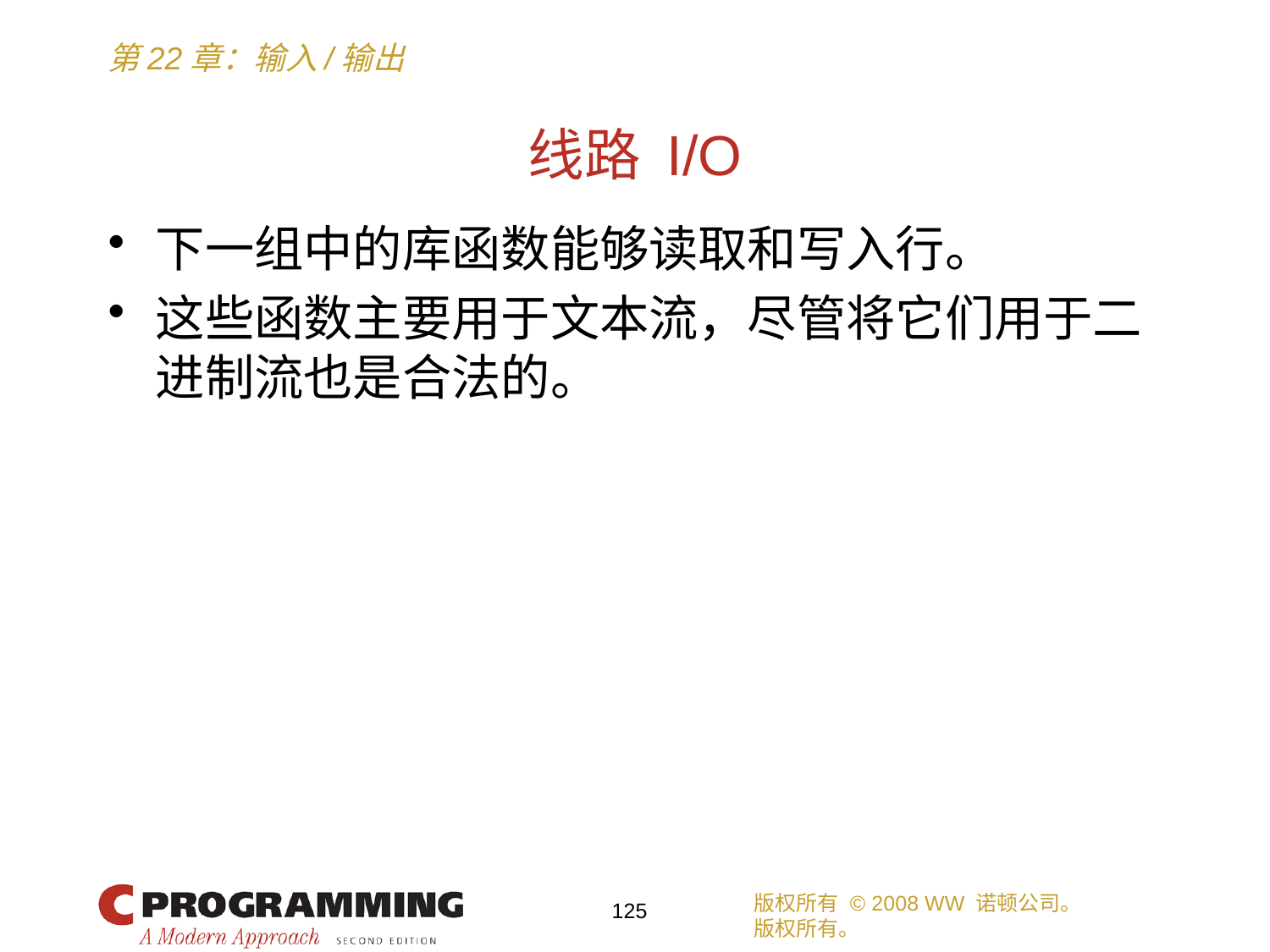

# 线路 I/O
下一组中的库函数能够读取和写入行。
这些函数主要用于文本流，尽管将它们用于二进制流也是合法的。
版权所有 © 2008 WW 诺顿公司。
版权所有。
125